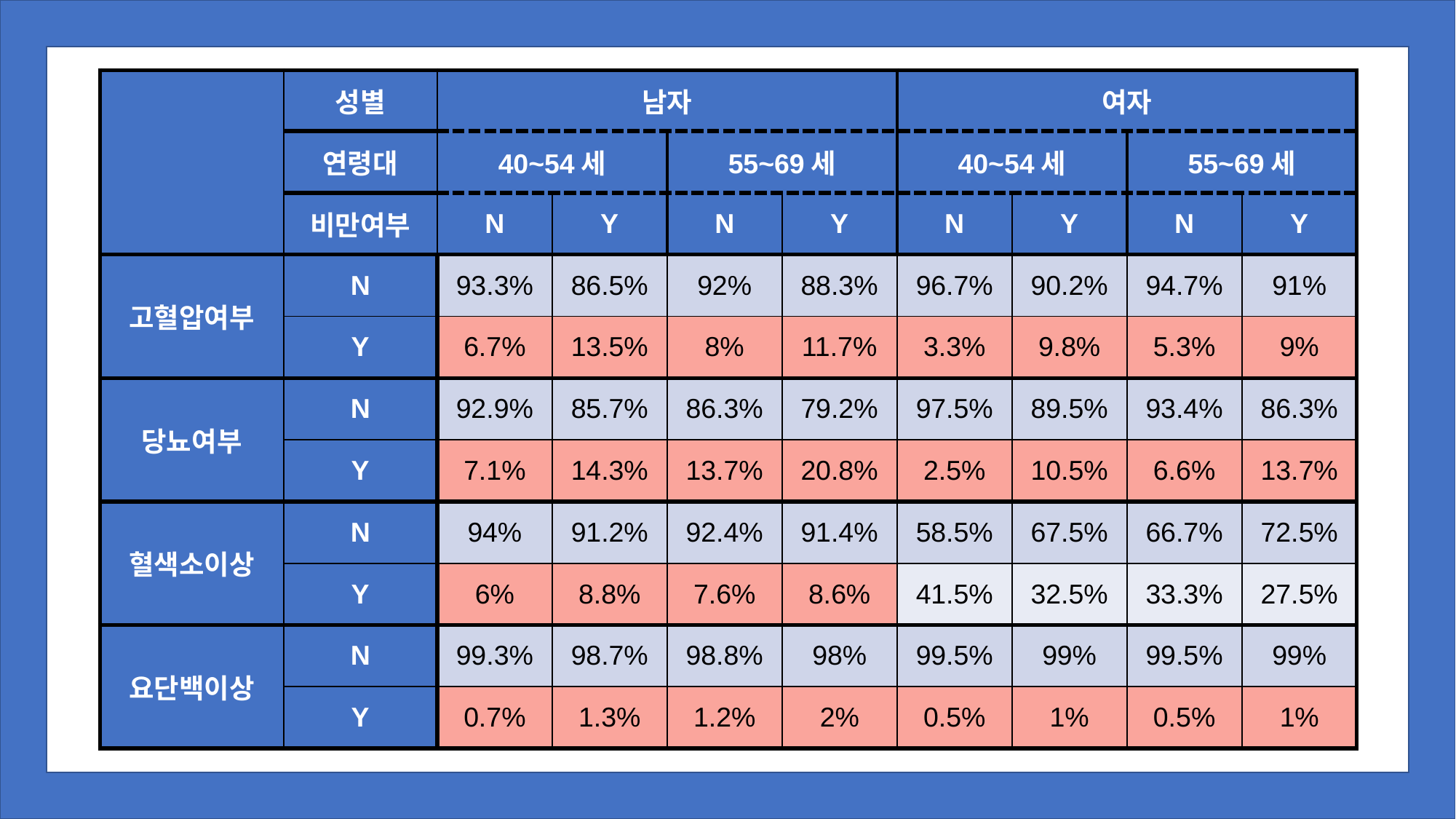

|  | 성별 | 남자 |  |  |  | 여자 |  |  |  |
| --- | --- | --- | --- | --- | --- | --- | --- | --- | --- |
|  | 연령대 | 40~54세 |  | 55~69세 |  | 40~54세 |  | 55~69세 |  |
|  | 비만여부 | N | Y | N | Y | N | Y | N | Y |
| 고혈압여부 | N | 93.3% | 86.5% | 92% | 88.3% | 96.7% | 90.2% | 94.7% | 91% |
|  | Y | 6.7% | 13.5% | 8% | 11.7% | 3.3% | 9.8% | 5.3% | 9% |
| 당뇨여부 | N | 92.9% | 85.7% | 86.3% | 79.2% | 97.5% | 89.5% | 93.4% | 86.3% |
|  | Y | 7.1% | 14.3% | 13.7% | 20.8% | 2.5% | 10.5% | 6.6% | 13.7% |
| 혈색소이상 | N | 94% | 91.2% | 92.4% | 91.4% | 58.5% | 67.5% | 66.7% | 72.5% |
|  | Y | 6% | 8.8% | 7.6% | 8.6% | 41.5% | 32.5% | 33.3% | 27.5% |
| 요단백이상 | N | 99.3% | 98.7% | 98.8% | 98% | 99.5% | 99% | 99.5% | 99% |
|  | Y | 0.7% | 1.3% | 1.2% | 2% | 0.5% | 1% | 0.5% | 1% |